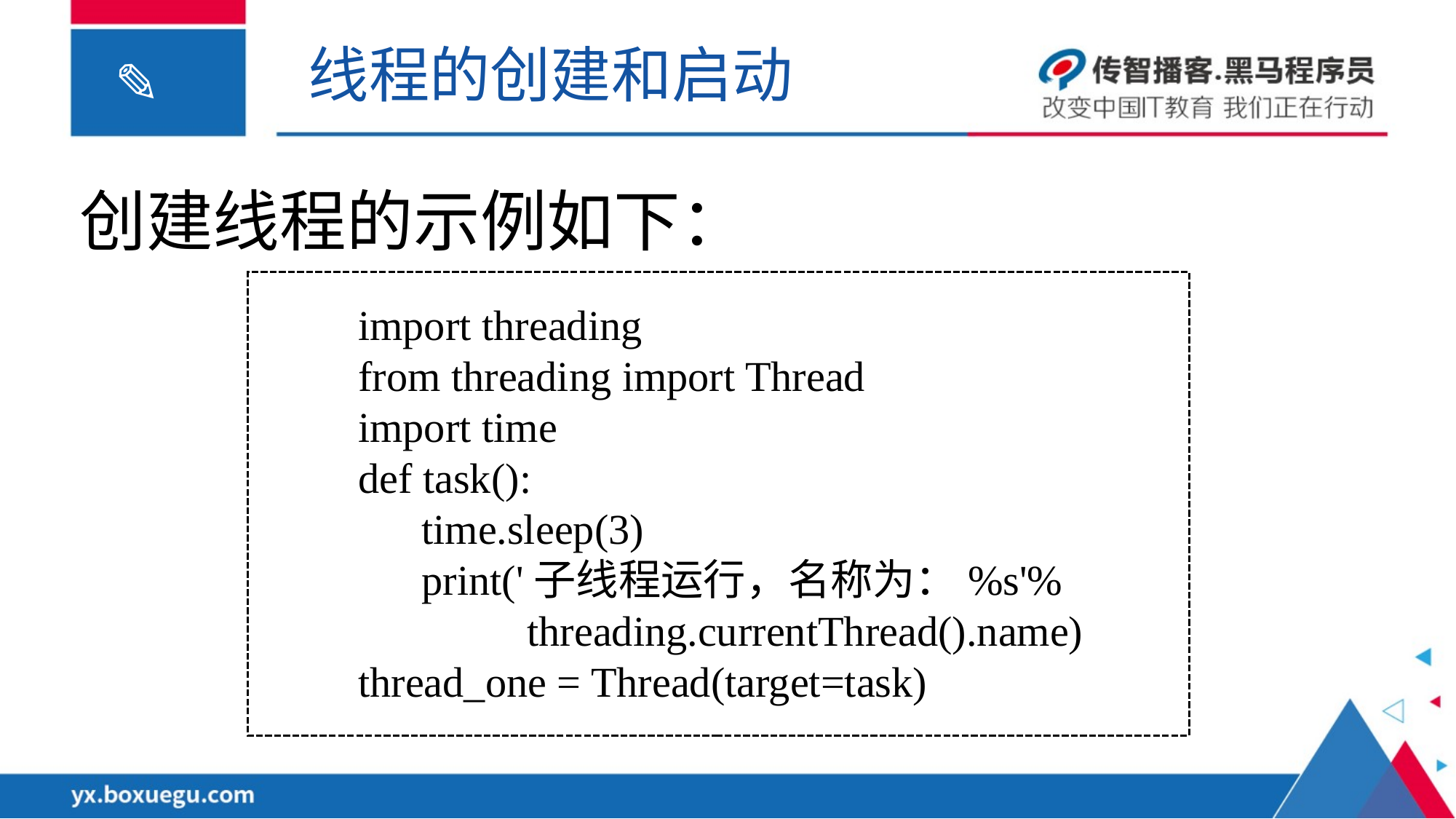

线程的创建和启动
创建线程的示例如下：

import threading
from threading import Thread
import time
def task():
      time.sleep(3)
      print('子线程运行，名称为：%s'%
                threading.currentThread().name)
thread_one = Thread(target=task)